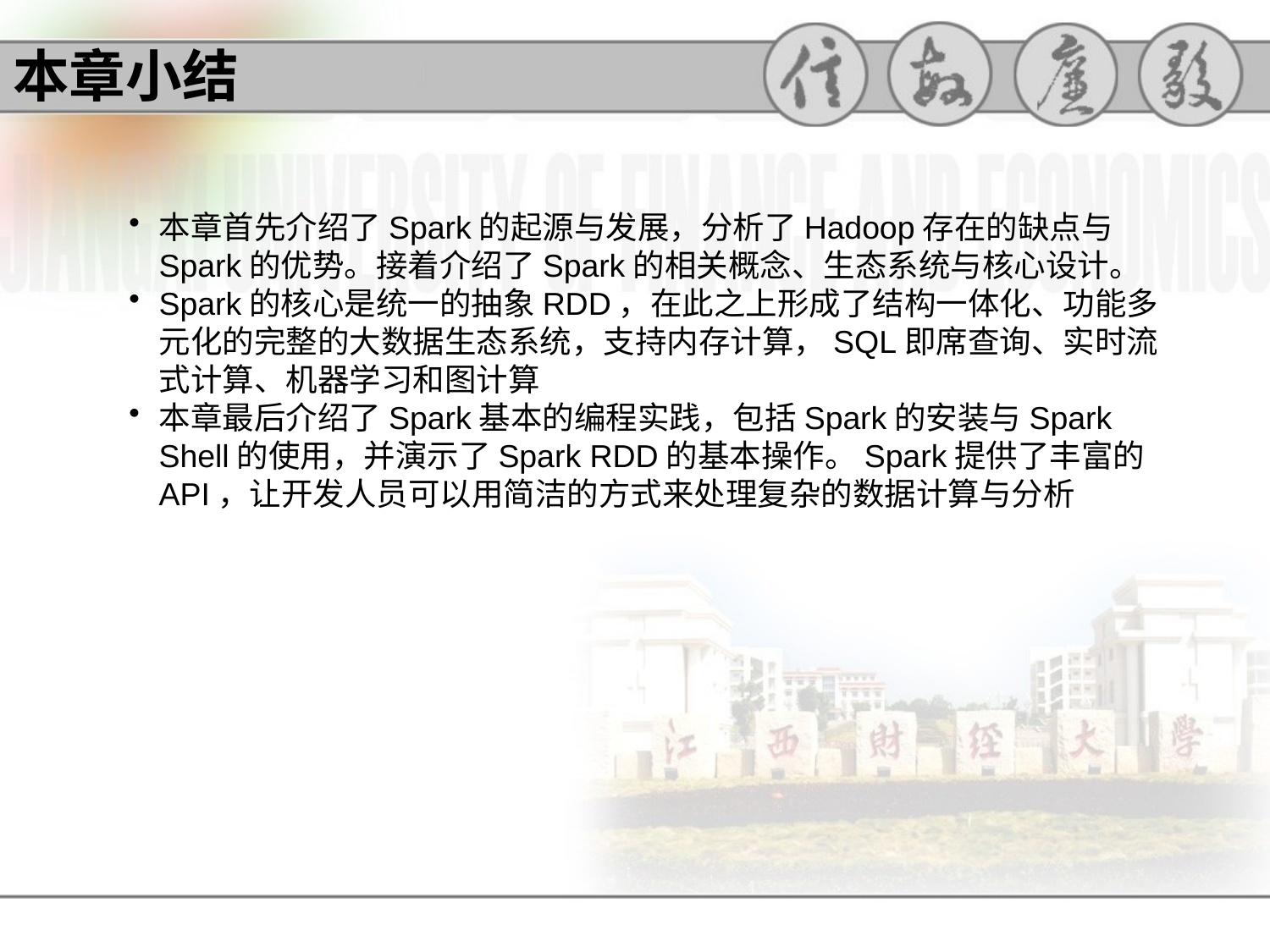

# 本章小结
本章首先介绍了Spark的起源与发展，分析了Hadoop存在的缺点与Spark的优势。接着介绍了Spark的相关概念、生态系统与核心设计。
Spark的核心是统一的抽象RDD，在此之上形成了结构一体化、功能多元化的完整的大数据生态系统，支持内存计算，SQL即席查询、实时流式计算、机器学习和图计算
本章最后介绍了Spark基本的编程实践，包括Spark的安装与Spark Shell的使用，并演示了Spark RDD的基本操作。Spark提供了丰富的API，让开发人员可以用简洁的方式来处理复杂的数据计算与分析